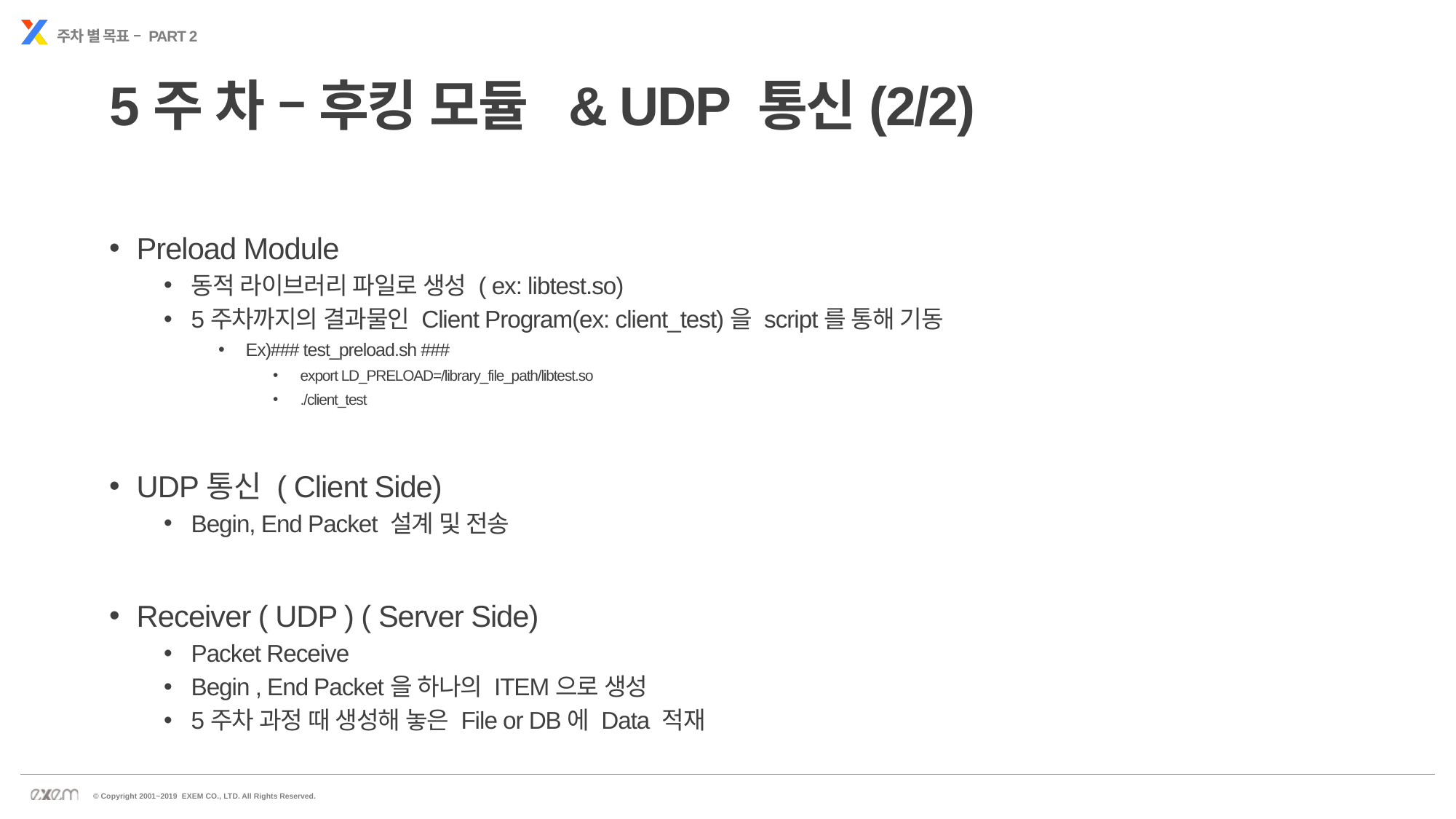

주차 별 목표 – PART 2
5주 차 – 후킹 모듈  & UDP 통신(2/2)

Preload Module
동적 라이브러리 파일로 생성 ( ex: libtest.so)
5주차까지의 결과물인 Client Program(ex: client_test)을 script를 통해 기동
Ex)### test_preload.sh ###
export LD_PRELOAD=/library_file_path/libtest.so
./client_test

UDP통신 ( Client Side)
Begin, End Packet 설계 및 전송

Receiver ( UDP ) ( Server Side)
Packet Receive
Begin , End Packet을 하나의 ITEM으로 생성
5주차 과정 때 생성해 놓은 File or DB에 Data 적재